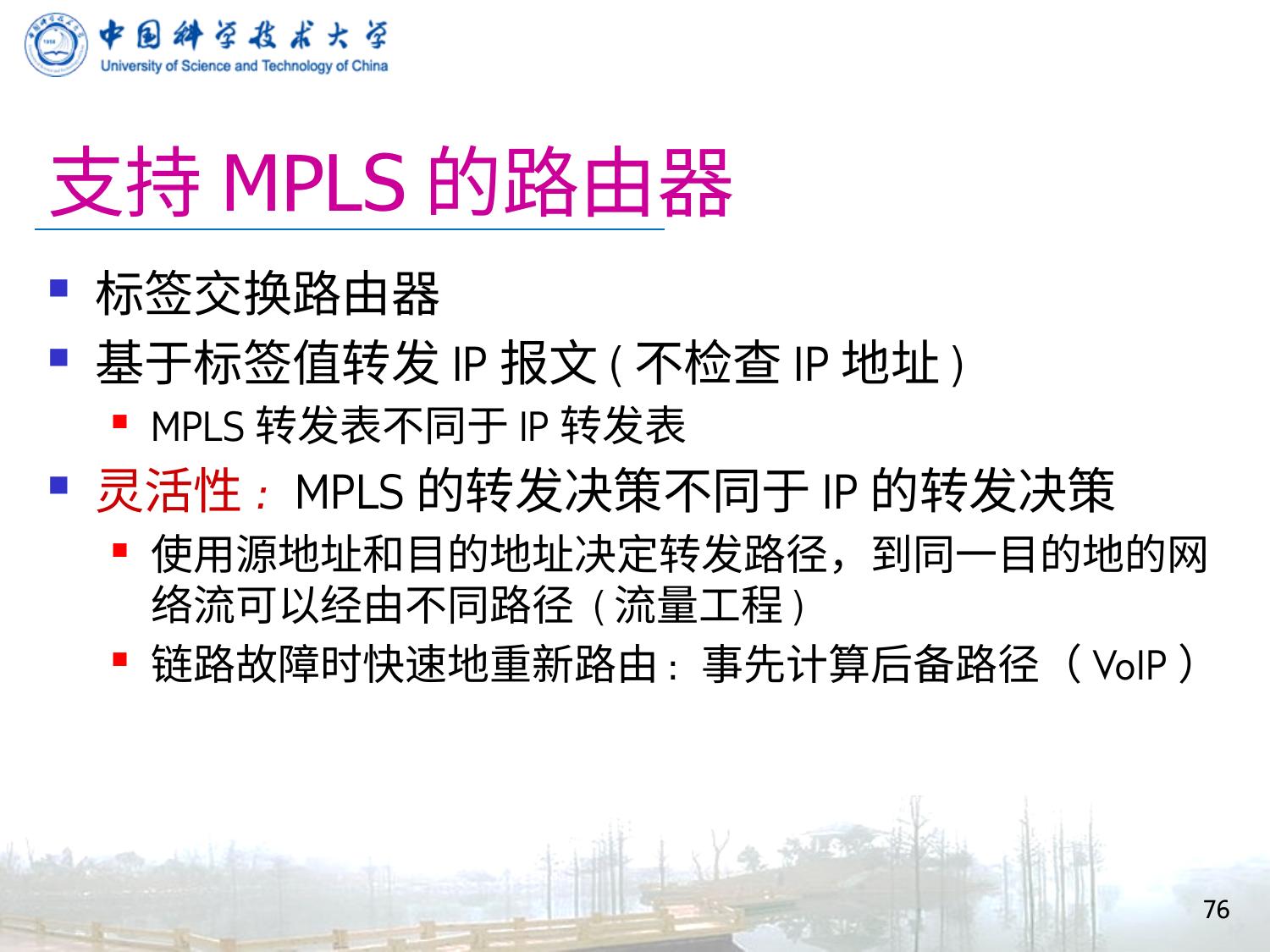

# 支持MPLS的路由器
标签交换路由器
基于标签值转发IP报文(不检查IP地址)
MPLS转发表不同于IP转发表
灵活性:  MPLS的转发决策不同于IP的转发决策
使用源地址和目的地址决定转发路径，到同一目的地的网络流可以经由不同路径 (流量工程)
链路故障时快速地重新路由: 事先计算后备路径（VoIP）

76